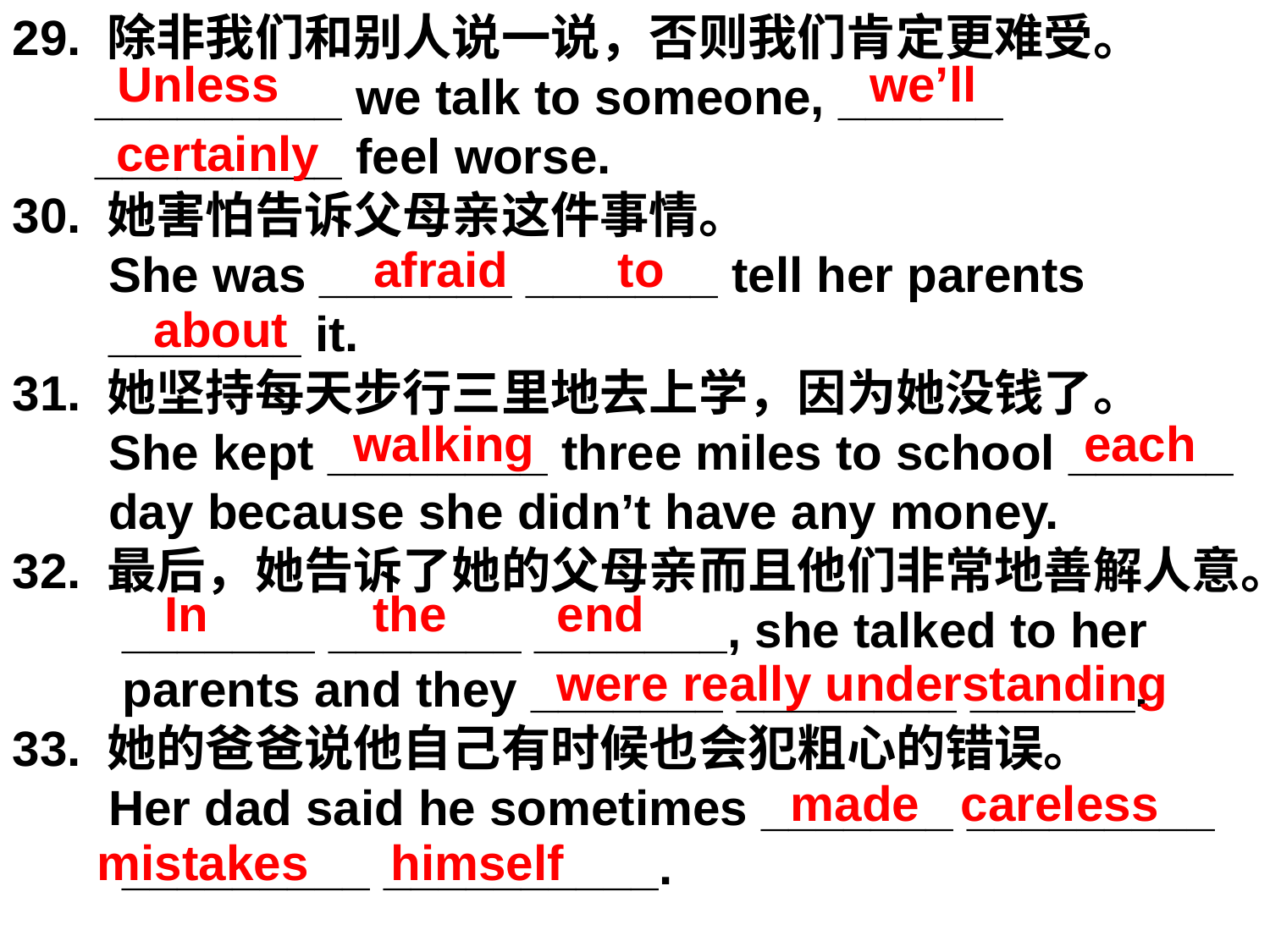

29. 除非我们和别人说一说，否则我们肯定更难受。
      _________ we talk to someone, ______
      _________ feel worse.
30. 她害怕告诉父母亲这件事情。
       She was _______ _______ tell her parents
       _______ it.
31. 她坚持每天步行三里地去上学，因为她没钱了。
       She kept ________ three miles to school ______
       day because she didn’t have any money.
32. 最后，她告诉了她的父母亲而且他们非常地善解人意。
        _______ _______ _______, she talked to her
        parents and they _______ ________ ______.
33. 她的爸爸说他自己有时候也会犯粗心的错误。
       Her dad said he sometimes _______ _________
        _________ __________.
Unless                                           we’ll
 certainly
 afraid        to
 about
 walking                                        each
In            the        end
 were really understanding
                                                                              made   careless
mistakes      himself